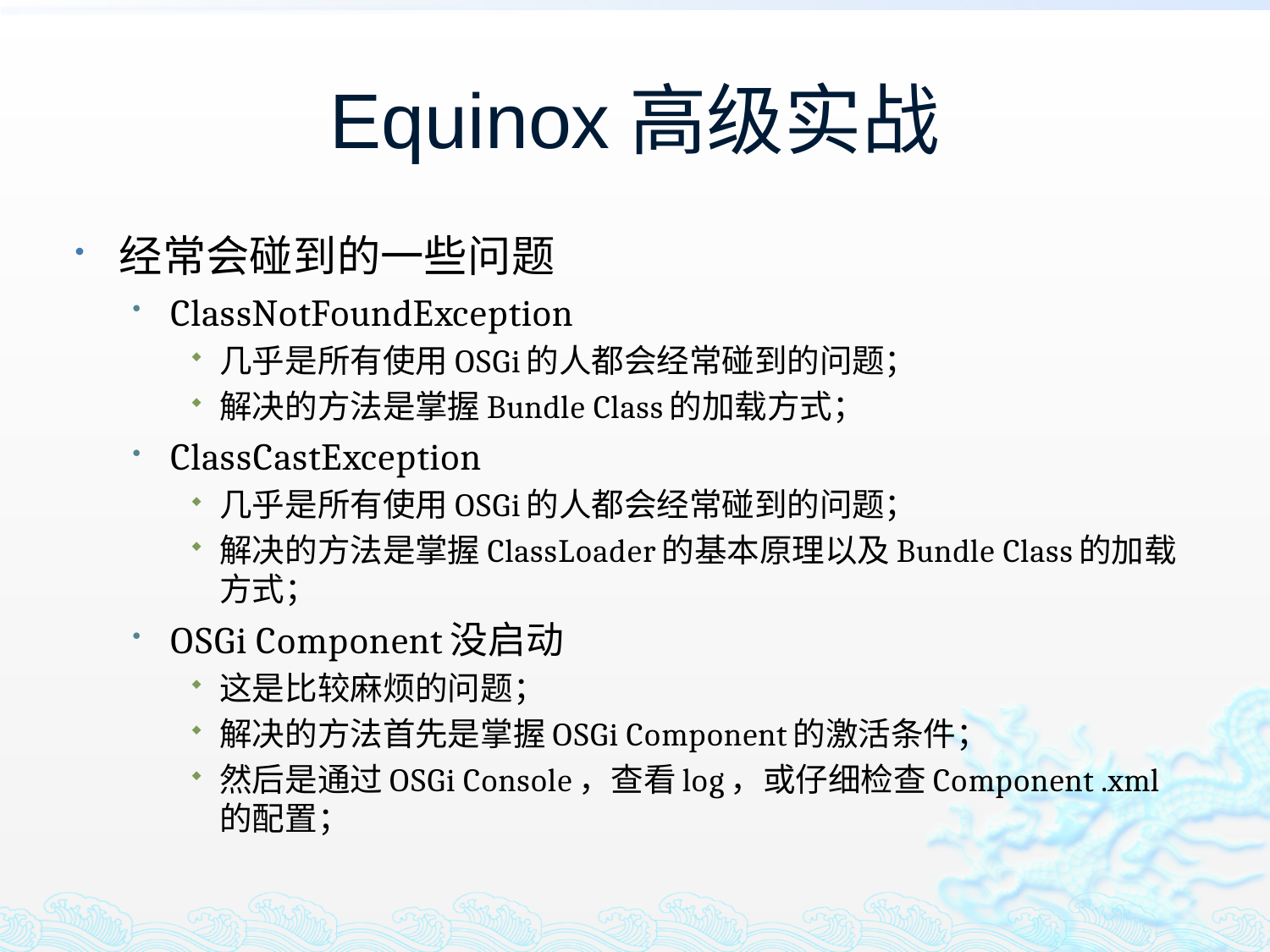

# Equinox高级实战
经常会碰到的一些问题
ClassNotFoundException
几乎是所有使用OSGi的人都会经常碰到的问题；
解决的方法是掌握Bundle Class的加载方式；
ClassCastException
几乎是所有使用OSGi的人都会经常碰到的问题；
解决的方法是掌握ClassLoader的基本原理以及Bundle Class的加载方式；
OSGi Component没启动
这是比较麻烦的问题；
解决的方法首先是掌握OSGi Component的激活条件；
然后是通过OSGi Console，查看log，或仔细检查Component .xml的配置；